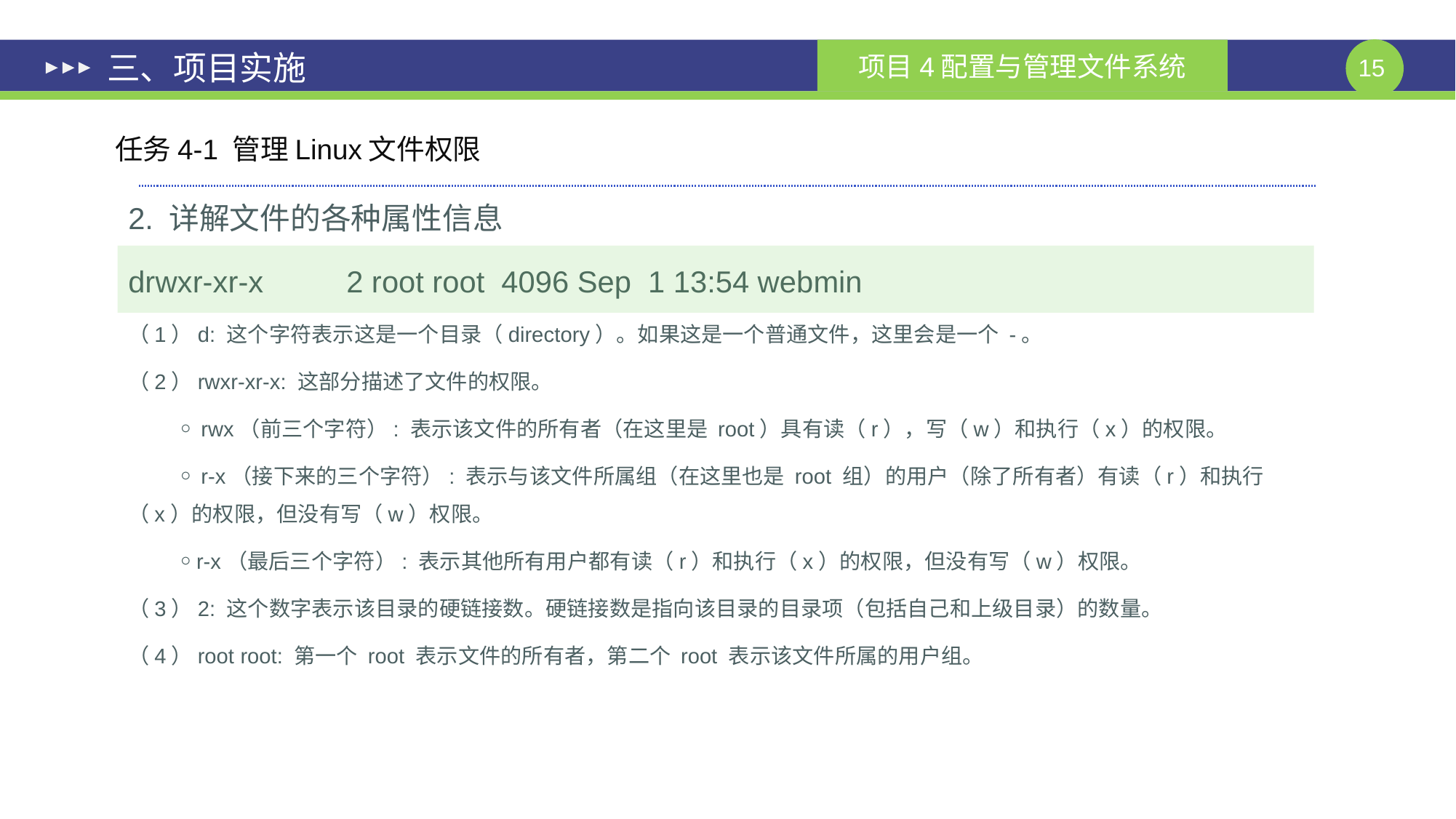

# 三、项目实施
任务4-1 管理Linux文件权限
2. 详解文件的各种属性信息
drwxr-xr-x 	2 root root  4096 Sep  1 13:54 webmin
（1）d: 这个字符表示这是一个目录（directory）。如果这是一个普通文件，这里会是一个 -。
（2）rwxr-xr-x: 这部分描述了文件的权限。
          ￮ rwx（前三个字符）: 表示该文件的所有者（在这里是 root）具有读（r），写（w）和执行（x）的权限。
          ￮ r-x（接下来的三个字符）: 表示与该文件所属组（在这里也是 root 组）的用户（除了所有者）有读（r）和执行（x）的权限，但没有写（w）权限。
          ￮r-x（最后三个字符）: 表示其他所有用户都有读（r）和执行（x）的权限，但没有写（w）权限。
（3）2: 这个数字表示该目录的硬链接数。硬链接数是指向该目录的目录项（包括自己和上级目录）的数量。
（4）root root: 第一个 root 表示文件的所有者，第二个 root 表示该文件所属的用户组。